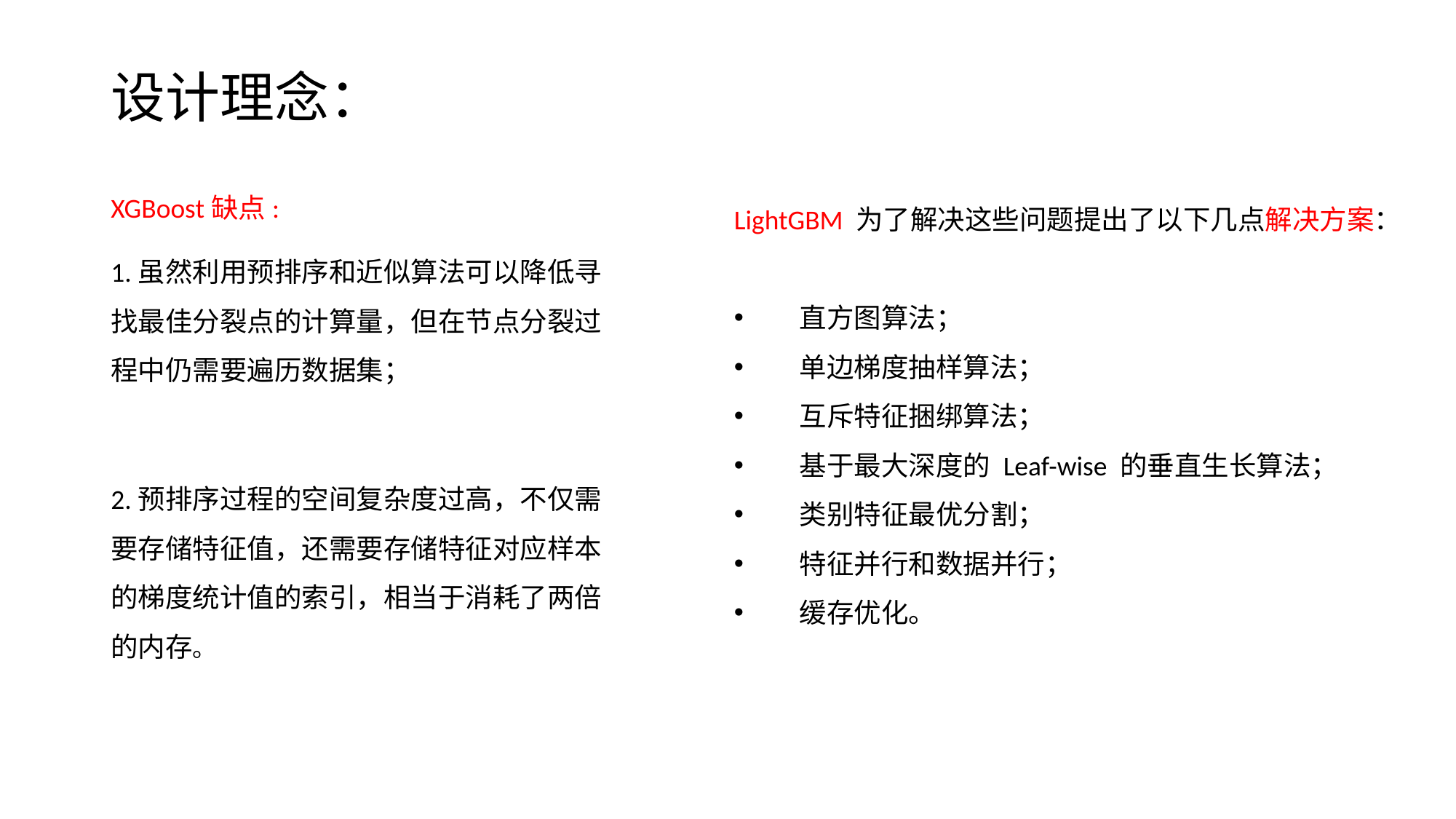

# 设计理念：
XGBoost缺点:
1.虽然利用预排序和近似算法可以降低寻找最佳分裂点的计算量，但在节点分裂过程中仍需要遍历数据集；

2.预排序过程的空间复杂度过高，不仅需要存储特征值，还需要存储特征对应样本的梯度统计值的索引，相当于消耗了两倍的内存。

LightGBM 为了解决这些问题提出了以下几点解决方案：

    直方图算法；
    单边梯度抽样算法；
    互斥特征捆绑算法；
    基于最大深度的 Leaf-wise 的垂直生长算法；
    类别特征最优分割；
    特征并行和数据并行；
    缓存优化。